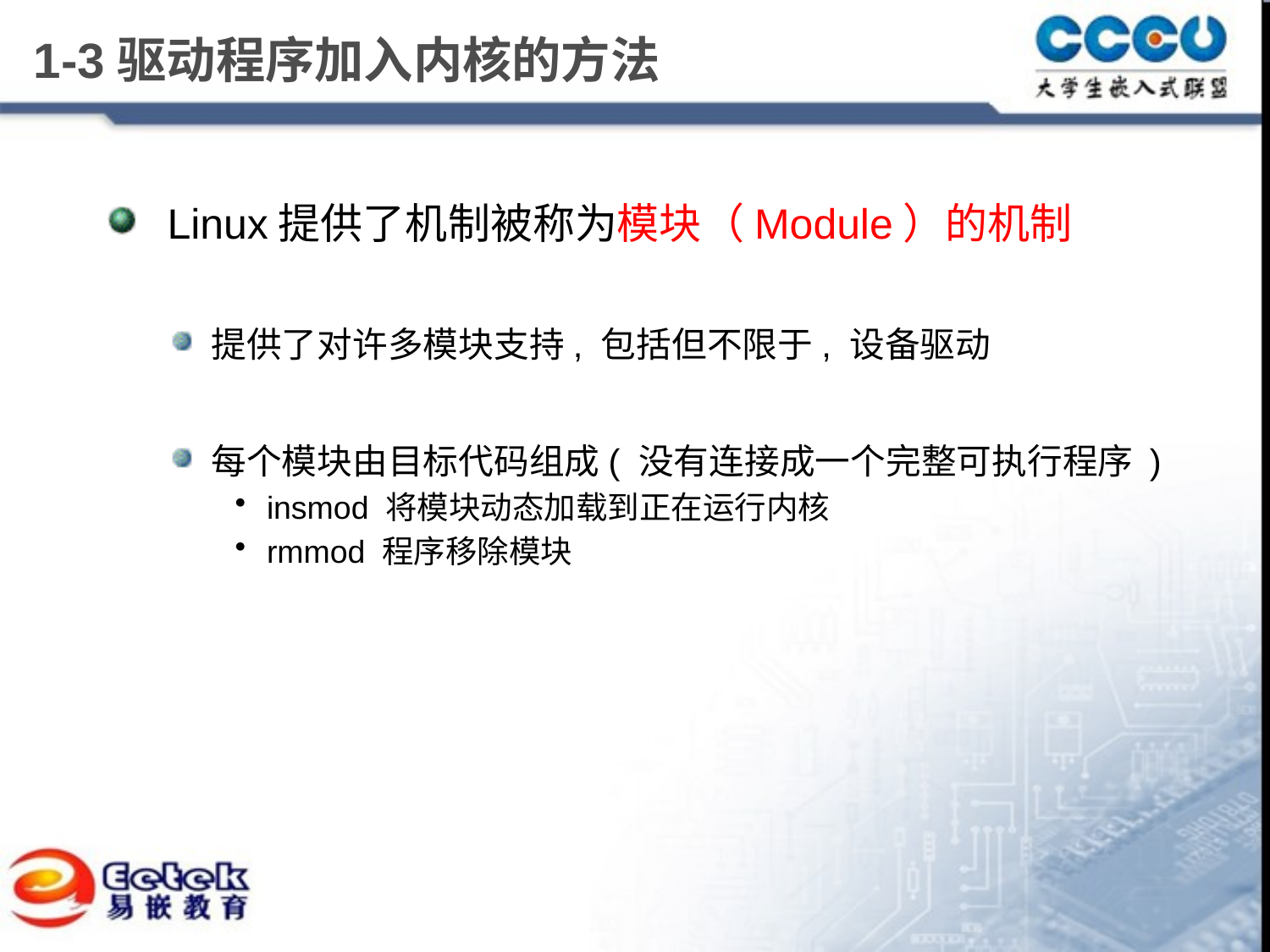

# 1-3驱动程序加入内核的方法
 Linux提供了机制被称为模块（Module）的机制

提供了对许多模块支持, 包括但不限于, 设备驱动

每个模块由目标代码组成( 没有连接成一个完整可执行程序 )
insmod 将模块动态加载到正在运行内核
rmmod 程序移除模块